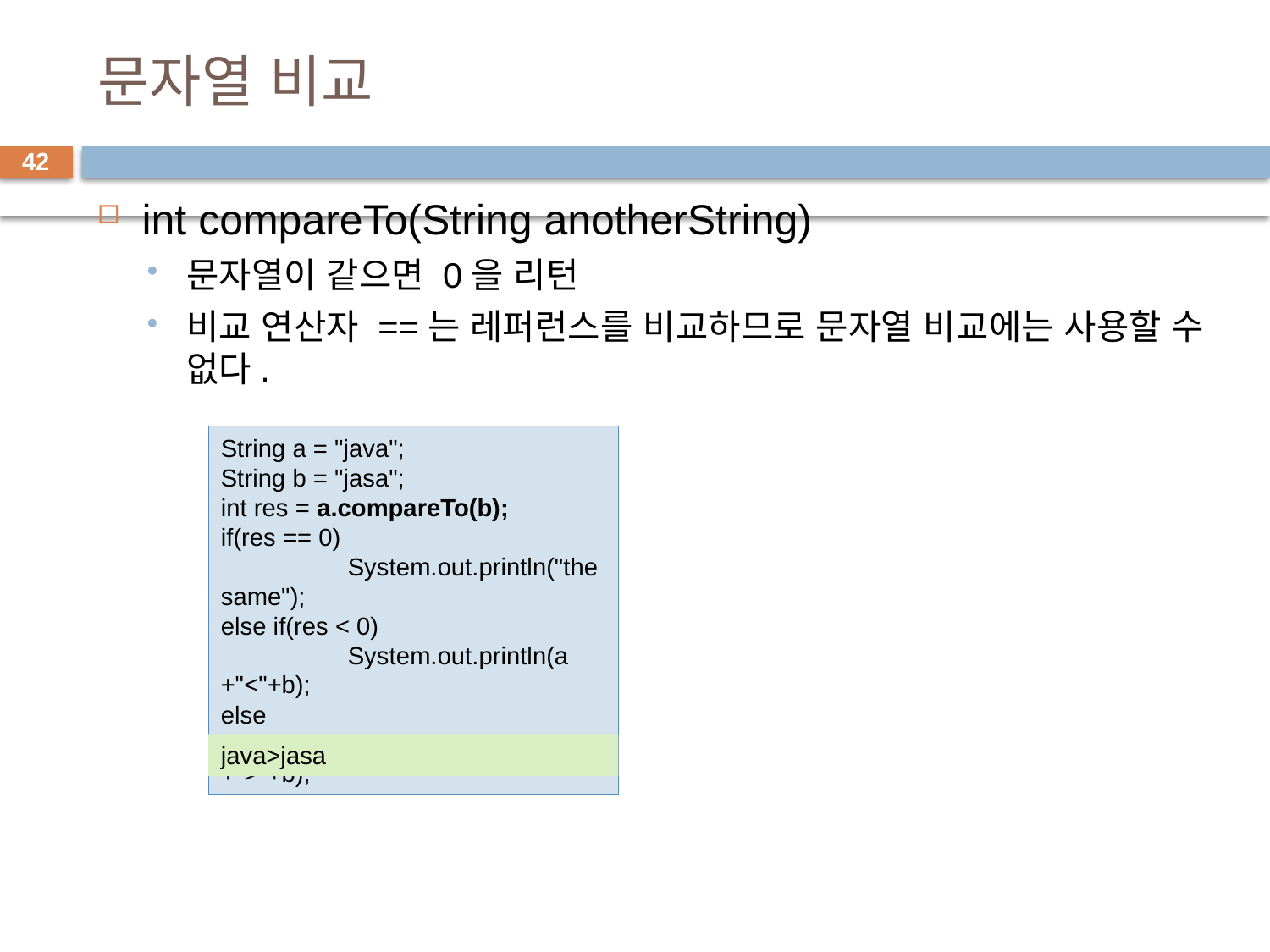

# 문자열 비교
42
int compareTo(String anotherString)
문자열이 같으면 0을 리턴
비교 연산자 ==는 레퍼런스를 비교하므로 문자열 비교에는 사용할 수 없다.

String a = "java";
String b = "jasa";
int res = a.compareTo(b);
if(res == 0)
	System.out.println("the same");
else if(res < 0)
	System.out.println(a +"<"+b);
else
	System.out.println(a +">"+b);
java>jasa